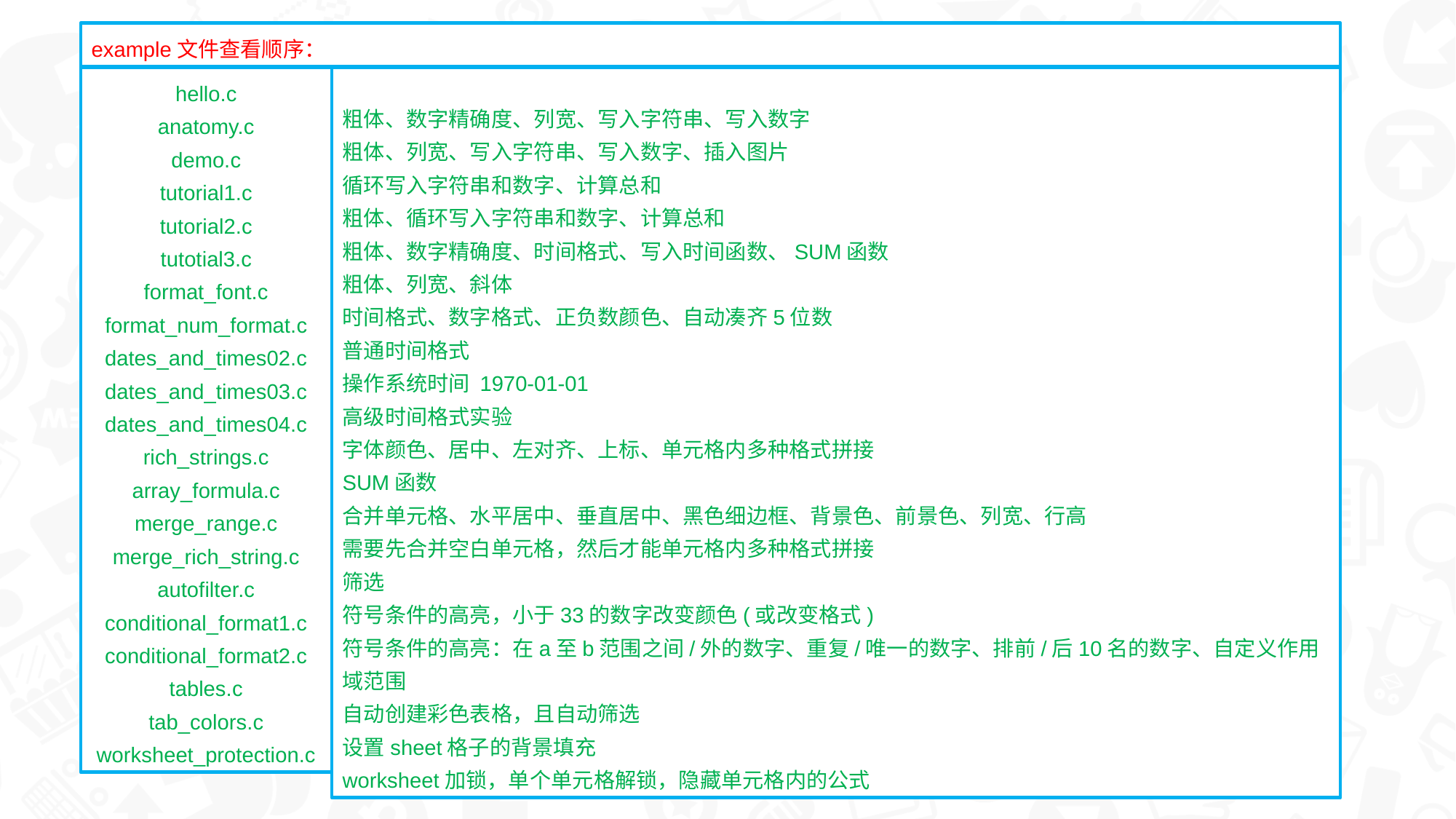

example文件查看顺序：
hello.c
anatomy.c
demo.c
tutorial1.c
tutorial2.c
tutotial3.c
format_font.c
format_num_format.c
dates_and_times02.c
dates_and_times03.c
dates_and_times04.c
rich_strings.c
array_formula.c
merge_range.c
merge_rich_string.c
autofilter.c
conditional_format1.c
conditional_format2.c
tables.c
tab_colors.c
worksheet_protection.c

粗体、数字精确度、列宽、写入字符串、写入数字
粗体、列宽、写入字符串、写入数字、插入图片
循环写入字符串和数字、计算总和
粗体、循环写入字符串和数字、计算总和
粗体、数字精确度、时间格式、写入时间函数、SUM函数
粗体、列宽、斜体
时间格式、数字格式、正负数颜色、自动凑齐5位数
普通时间格式
操作系统时间 1970-01-01
高级时间格式实验
字体颜色、居中、左对齐、上标、单元格内多种格式拼接
SUM函数
合并单元格、水平居中、垂直居中、黑色细边框、背景色、前景色、列宽、行高
需要先合并空白单元格，然后才能单元格内多种格式拼接
筛选
符号条件的高亮，小于33的数字改变颜色(或改变格式)
符号条件的高亮：在a至b范围之间/外的数字、重复/唯一的数字、排前/后10名的数字、自定义作用域范围
自动创建彩色表格，且自动筛选
设置sheet格子的背景填充
worksheet加锁，单个单元格解锁，隐藏单元格内的公式